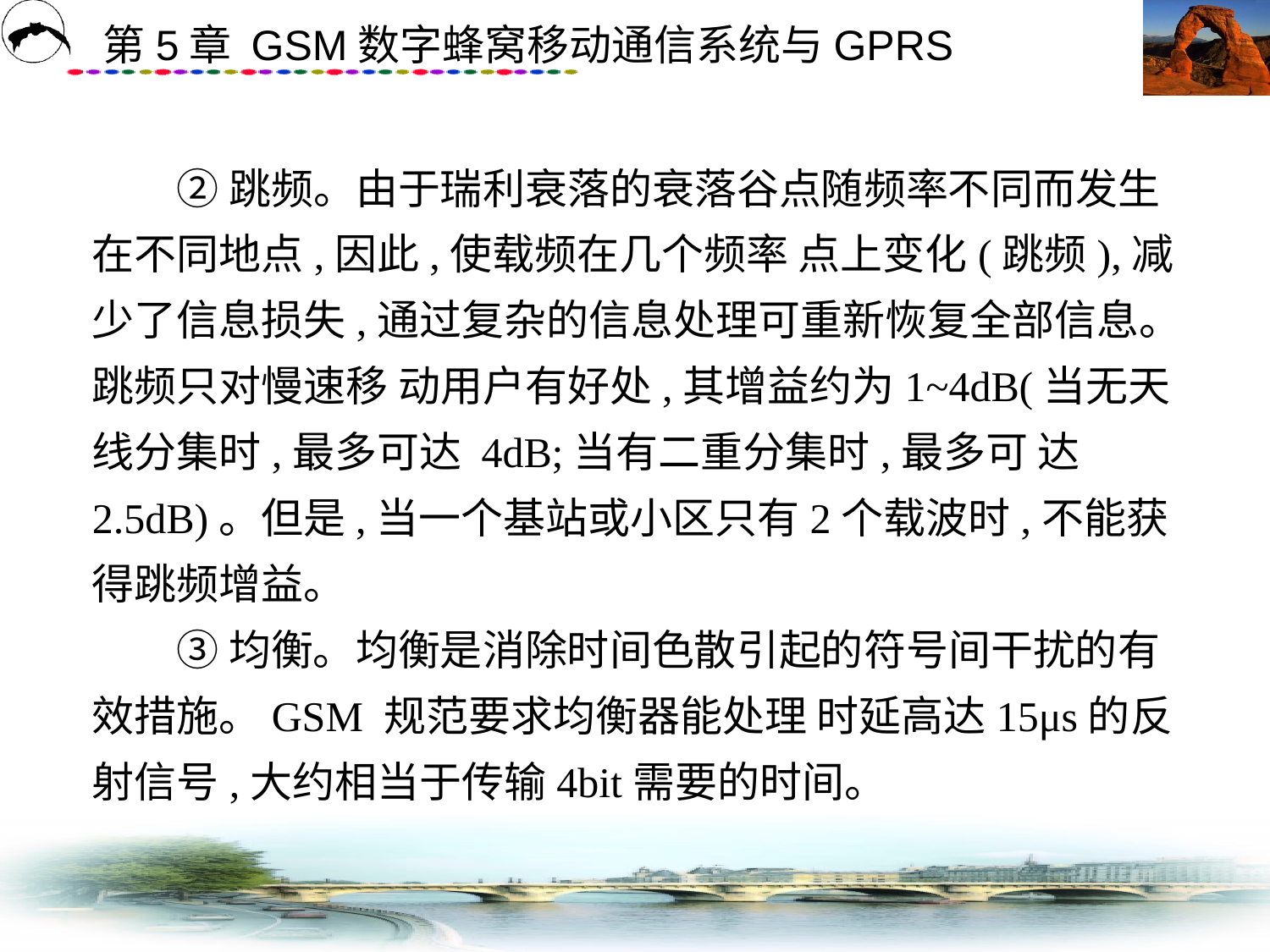

# ② 跳频。由于瑞利衰落的衰落谷点随频率不同而发生在不同地点,因此,使载频在几个频率 点上变化(跳频),减少了信息损失,通过复杂的信息处理可重新恢复全部信息。跳频只对慢速移 动用户有好处,其增益约为1~4dB(当无天线分集时,最多可达 4dB;当有二重分集时,最多可 达2.5dB)。但是,当一个基站或小区只有2个载波时,不能获得跳频增益。 　　③ 均衡。均衡是消除时间色散引起的符号间干扰的有效措施。GSM 规范要求均衡器能处理 时延高达15μs的反射信号,大约相当于传输4bit需要的时间。